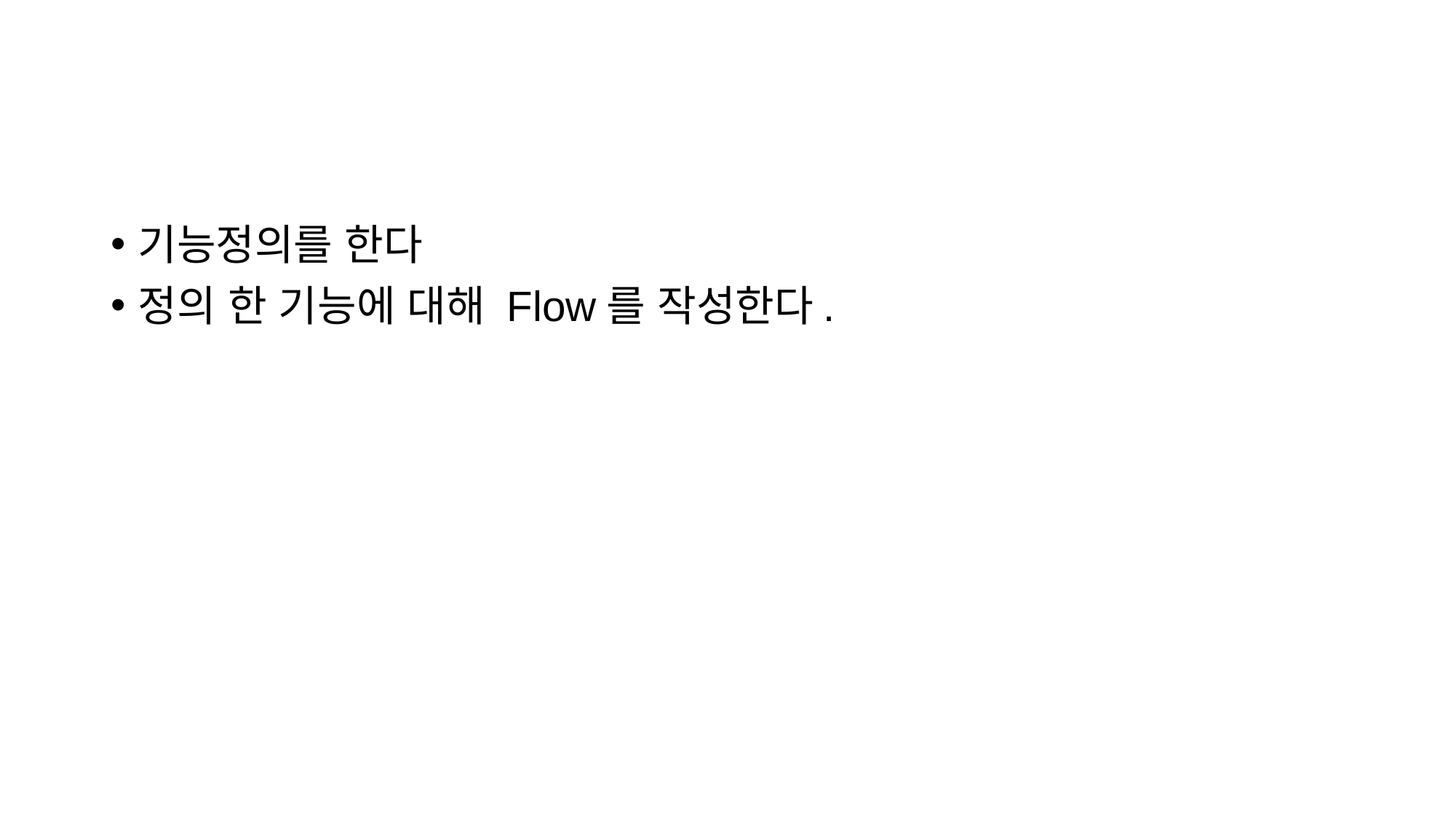

#
기능정의를 한다
정의 한 기능에 대해 Flow를 작성한다.